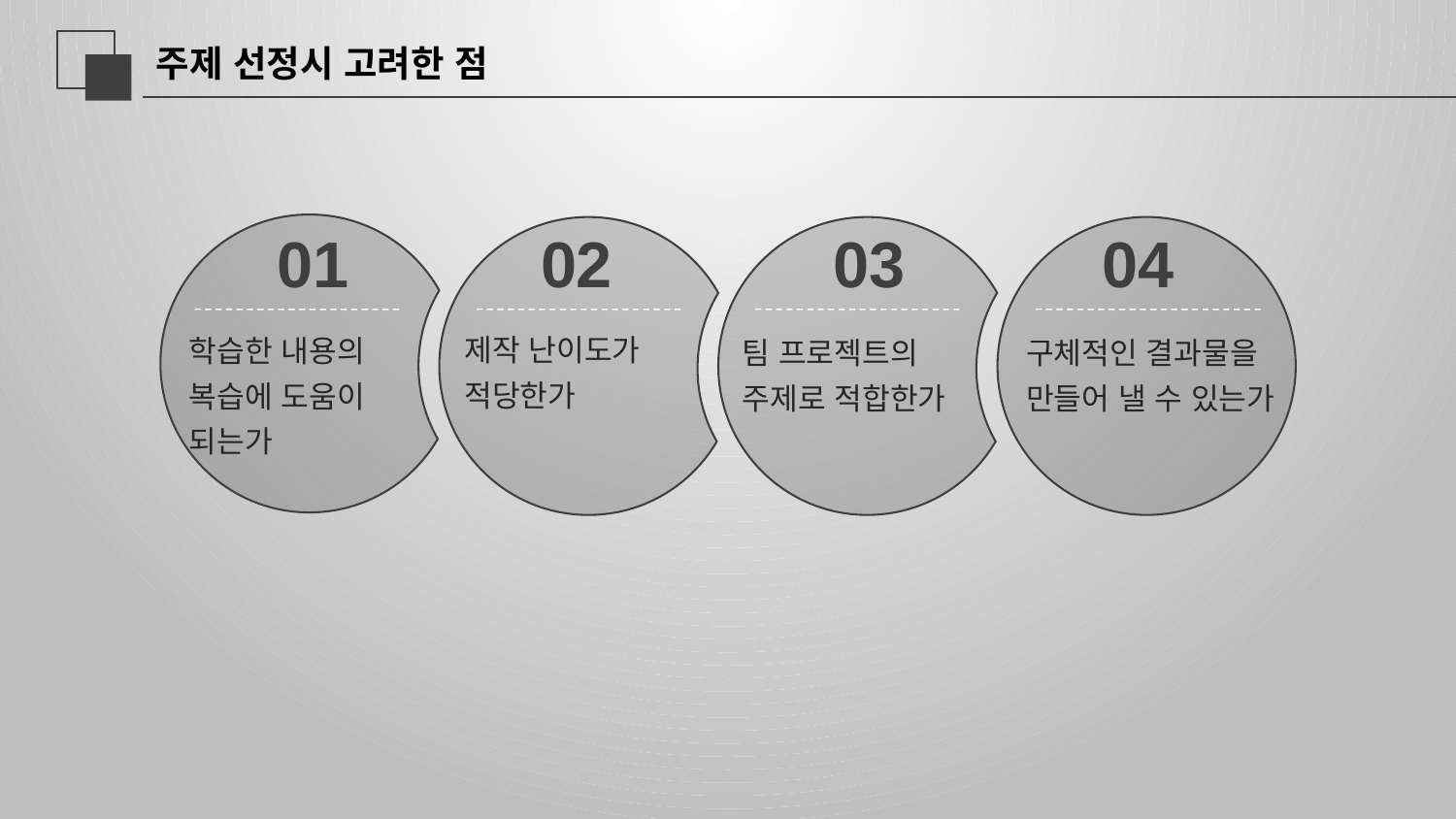

延迟符
# 주제 선정시 고려한 점

01
02
03
04

제작 난이도가
적당한가
학습한 내용의 복습에 도움이 되는가
팀 프로젝트의 주제로 적합한가
구체적인 결과물을 만들어 낼 수 있는가